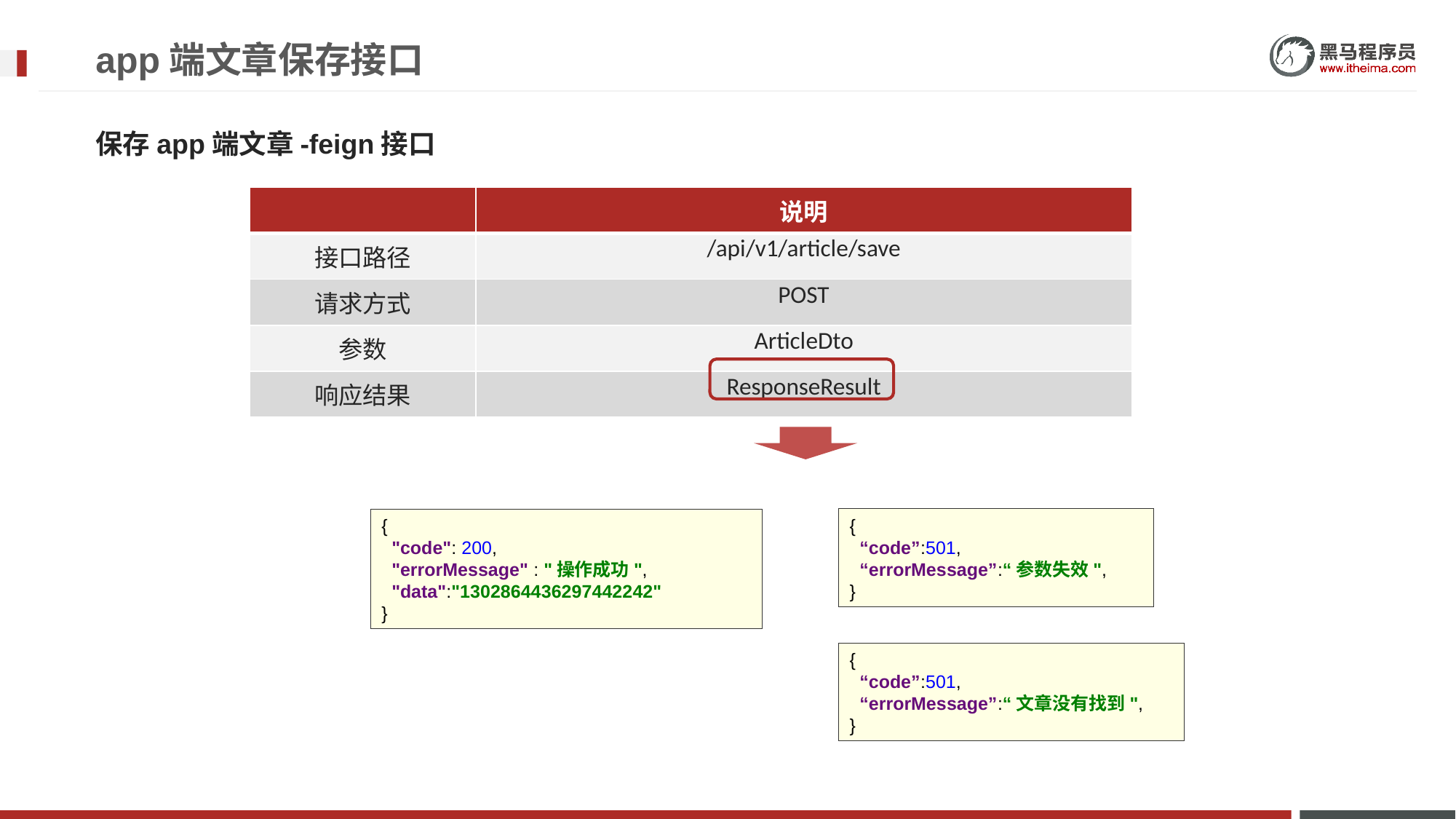

# app端文章保存接口
保存app端文章-feign接口
|  | 说明 |
| --- | --- |
| 接口路径 | /api/v1/article/save |
| 请求方式 | POST |
| 参数 | ArticleDto |
| 响应结果 | ResponseResult |

{
  "code": 200,
  "errorMessage" : "操作成功",
  "data":"1302864436297442242"
}
{
  “code”:501,
  “errorMessage”:“参数失效",
}
{
  “code”:501,
  “errorMessage”:“文章没有找到",
}